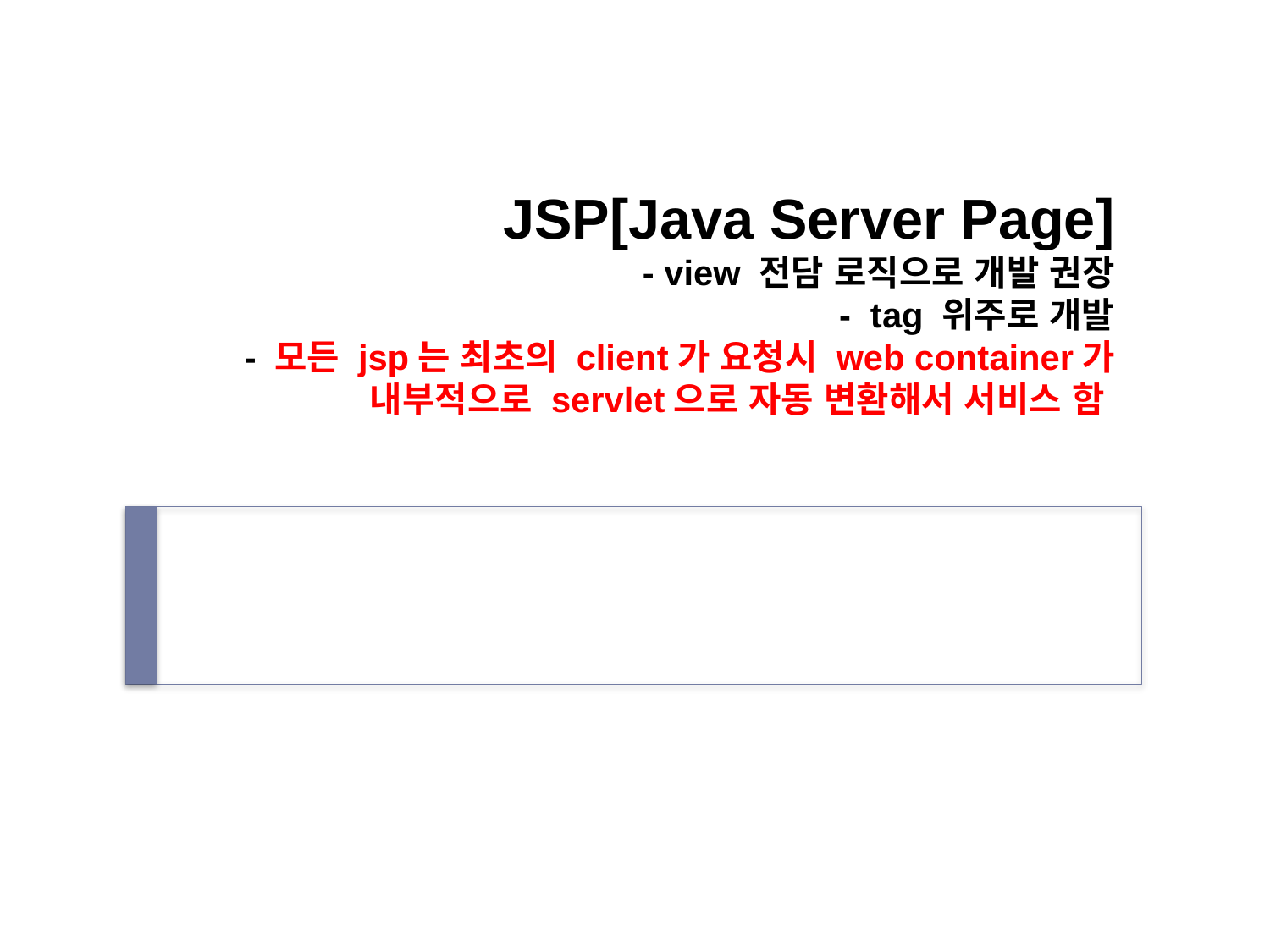

# JSP[Java Server Page] - view 전담 로직으로 개발 권장 -  tag 위주로 개발 - 모든 jsp는 최초의 client가 요청시 web container가 내부적으로 servlet으로 자동 변환해서 서비스 함